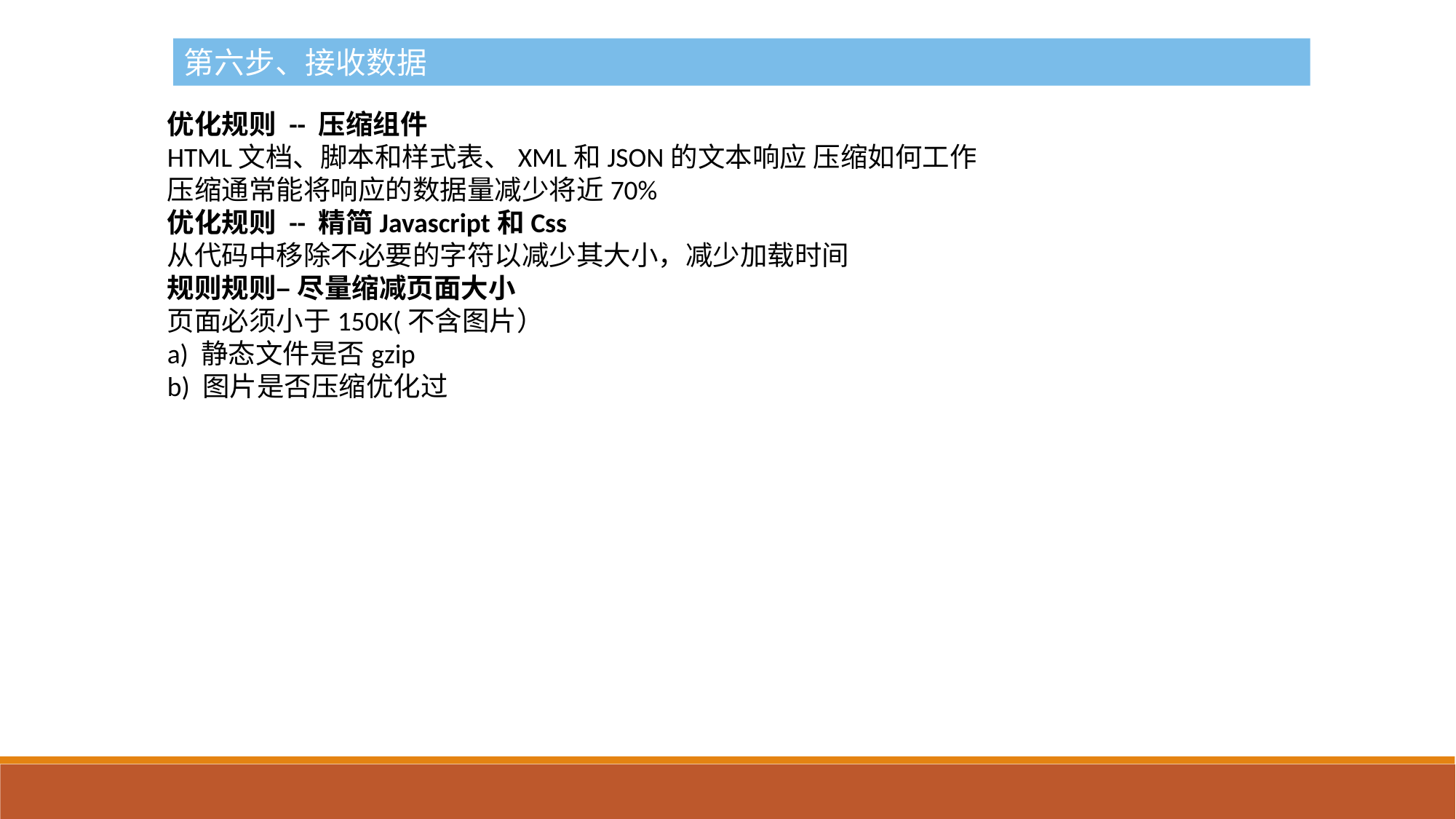

第六步、接收数据
优化规则 -- 压缩组件
HTML文档、脚本和样式表、XML和JSON的文本响应 压缩如何工作
压缩通常能将响应的数据量减少将近70%
优化规则 -- 精简Javascript和Css
从代码中移除不必要的字符以减少其大小，减少加载时间
规则规则– 尽量缩减页面大小
页面必须小于150K(不含图片）
a) 静态文件是否gzip
b) 图片是否压缩优化过